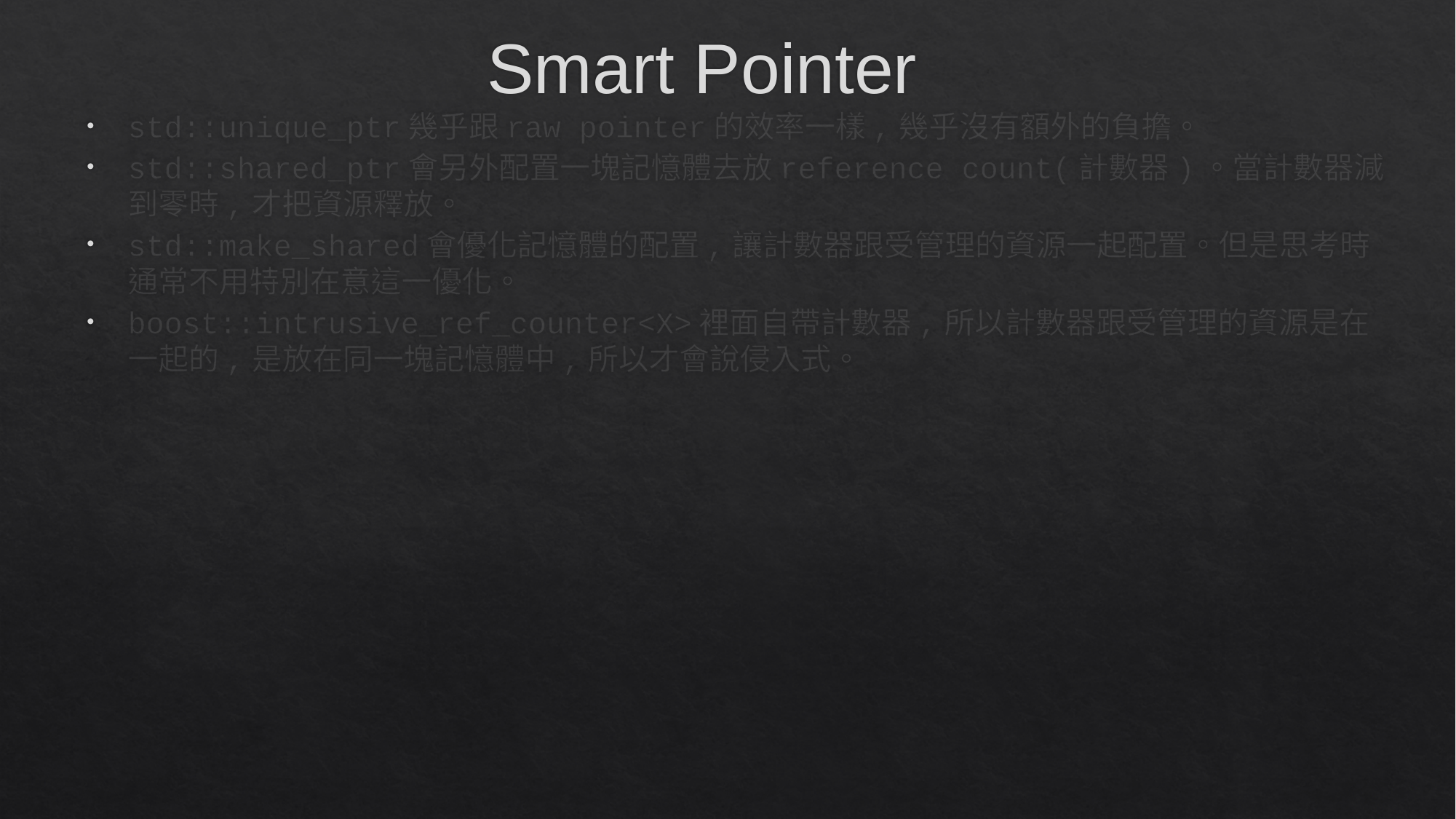

# Smart Pointer
std::unique_ptr幾乎跟raw pointer的效率一樣,幾乎沒有額外的負擔。
std::shared_ptr會另外配置一塊記憶體去放reference count(計數器)。當計數器減到零時,才把資源釋放。
std::make_shared會優化記憶體的配置,讓計數器跟受管理的資源一起配置。但是思考時通常不用特別在意這一優化。
boost::intrusive_ref_counter<X>裡面自帶計數器,所以計數器跟受管理的資源是在一起的,是放在同一塊記憶體中,所以才會說侵入式。